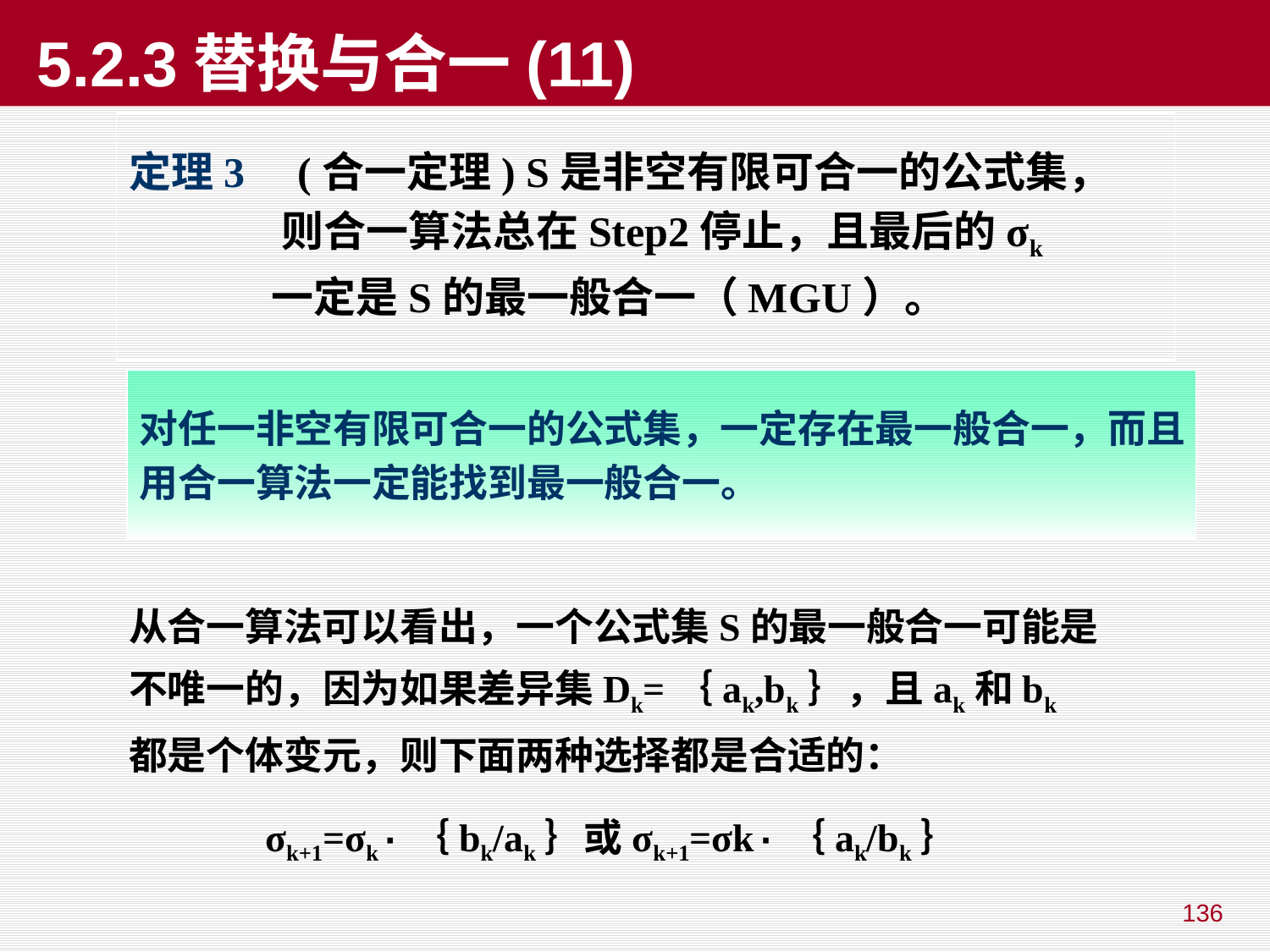

# 5.2.3替换与合一(11)
定理3     (合一定理) S是非空有限可合一的公式集，
               则合一算法总在Step2停止，且最后的σk
                        一定是S的最一般合一（MGU）。
对任一非空有限可合一的公式集，一定存在最一般合一，而且
用合一算法一定能找到最一般合一。
从合一算法可以看出，一个公式集S的最一般合一可能是不唯一的，因为如果差异集Dk=｛ak,bk｝，且ak和bk都是个体变元，则下面两种选择都是合适的：
              σk+1=σk·｛bk/ak｝或σk+1=σk·｛ak/bk｝
136